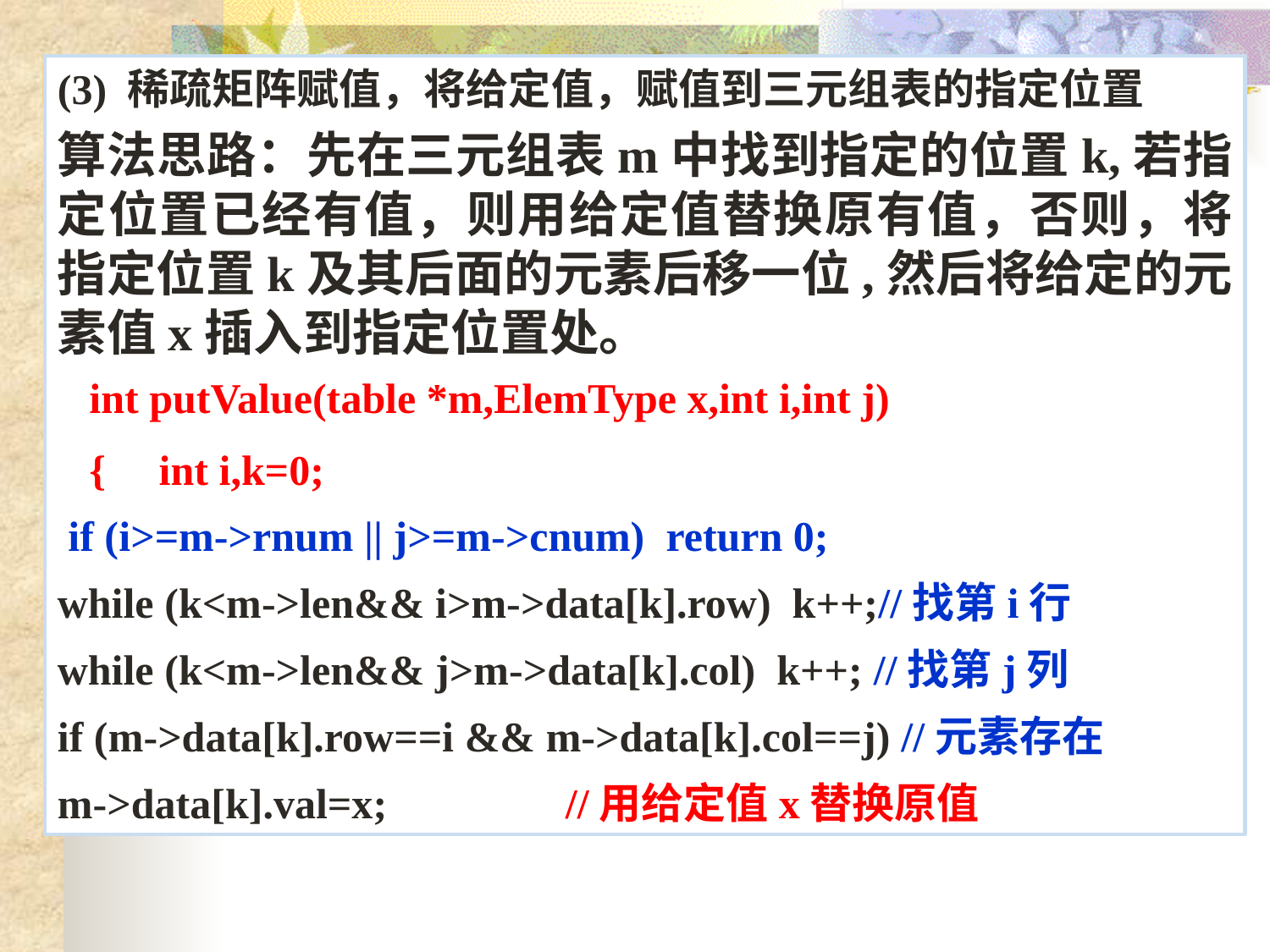

(3) 稀疏矩阵赋值，将给定值，赋值到三元组表的指定位置
算法思路：先在三元组表m中找到指定的位置k,若指定位置已经有值，则用给定值替换原有值，否则，将指定位置k及其后面的元素后移一位,然后将给定的元素值x插入到指定位置处。
   int putValue(table *m,ElemType x,int i,int j)
   {     int i,k=0;
 if (i>=m->rnum || j>=m->cnum)  return 0;
while (k<m->len&& i>m->data[k].row)  k++;//找第i行
while (k<m->len&& j>m->data[k].col)  k++; //找第j列
if (m->data[k].row==i && m->data[k].col==j) //元素存在
m->data[k].val=x;		//用给定值x替换原值